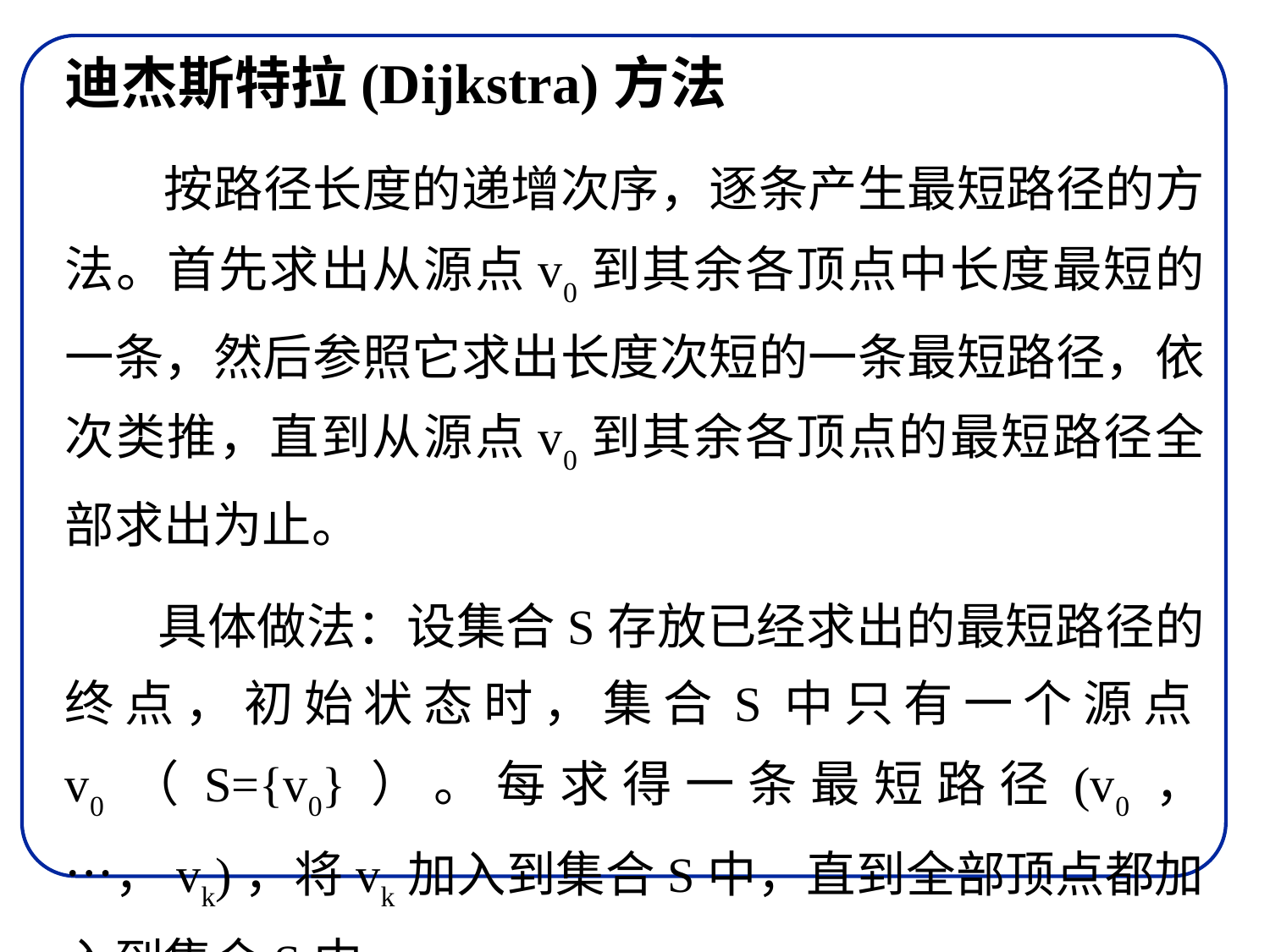

迪杰斯特拉(Dijkstra)方法
　　按路径长度的递增次序，逐条产生最短路径的方法。首先求出从源点v0到其余各顶点中长度最短的一条，然后参照它求出长度次短的一条最短路径，依次类推，直到从源点v0到其余各顶点的最短路径全部求出为止。
       具体做法：设集合S存放已经求出的最短路径的终点，初始状态时，集合S中只有一个源点v0（S={v0}）。每求得一条最短路径(v0，…，vk)，将vk加入到集合S中，直到全部顶点都加入到集合S中。